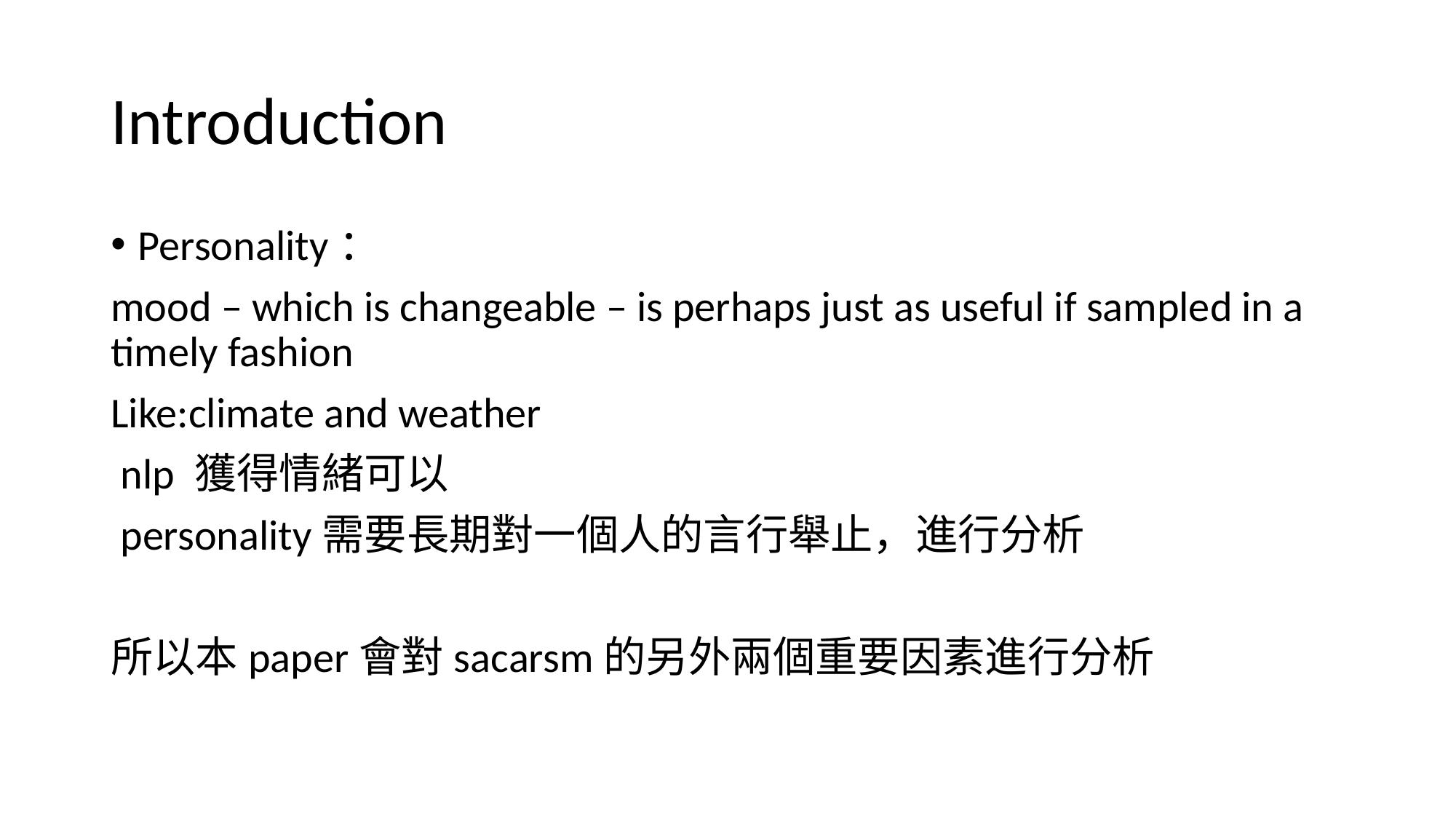

# Introduction
Personality：
mood – which is changeable – is perhaps just as useful if sampled in a timely fashion
Like:climate and weather
 nlp 獲得情緒可以
 personality需要長期對一個人的言行舉止，進行分析

所以本paper會對sacarsm的另外兩個重要因素進行分析